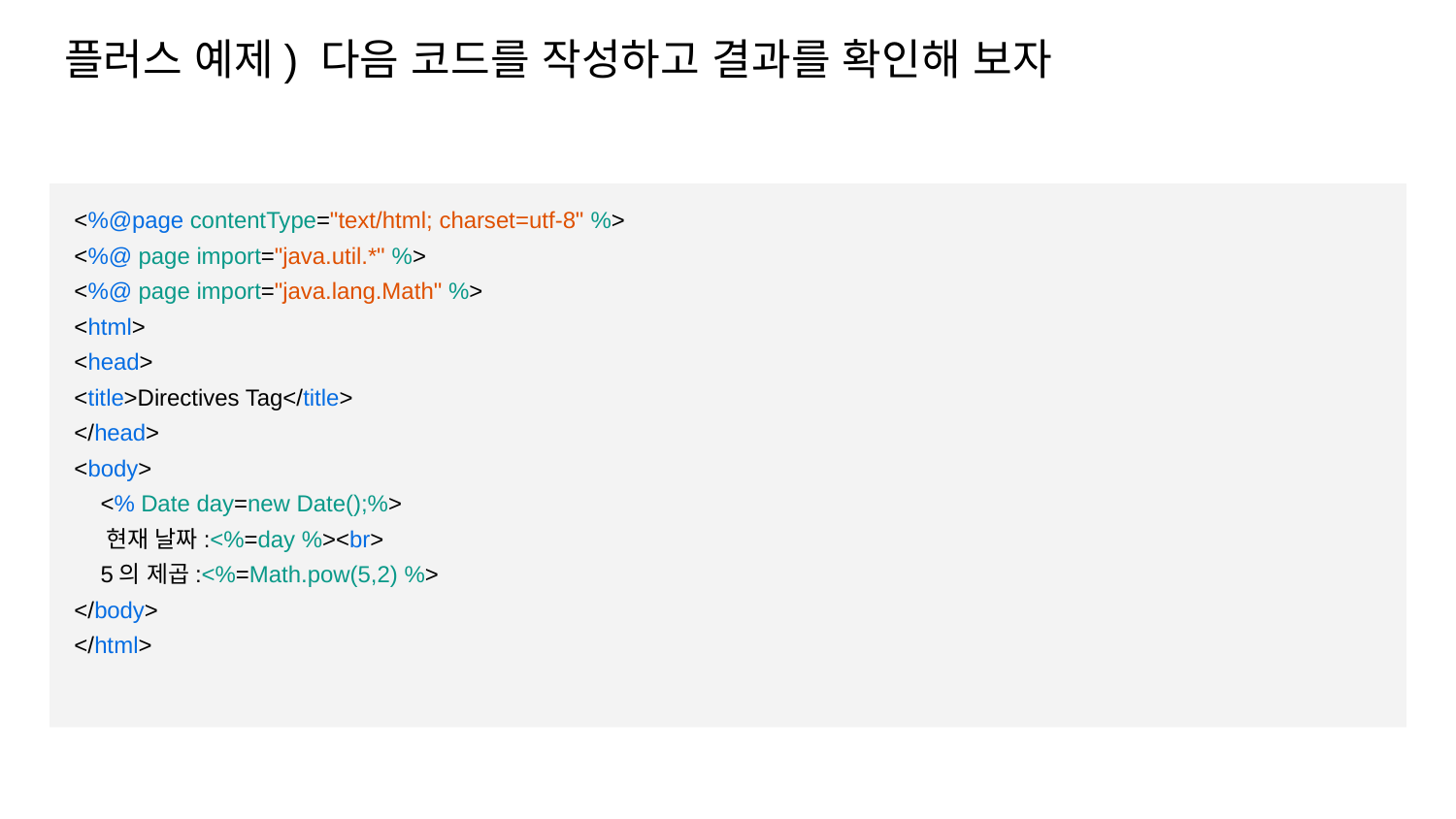

플러스 예제) 다음 코드를 작성하고 결과를 확인해 보자
<%@page contentType="text/html; charset=utf-8" %>
<%@ page import="java.util.*" %>
<%@ page import="java.lang.Math" %>
<html>
<head>
<title>Directives Tag</title>
</head>
<body>
    <% Date day=new Date();%>
    현재 날짜:<%=day %><br>
    5의 제곱:<%=Math.pow(5,2) %>
</body>
</html>